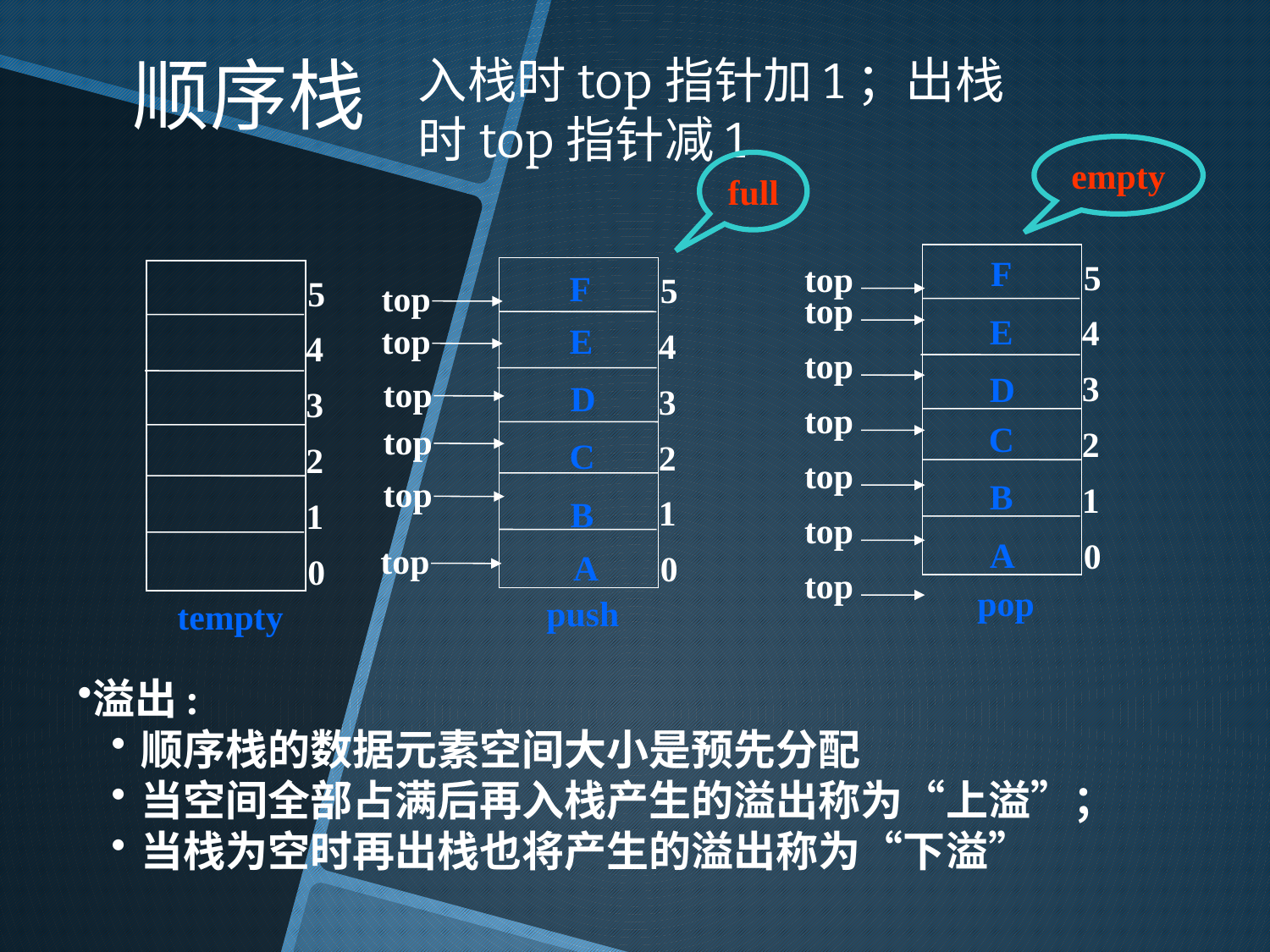

# 顺序栈
入栈时top指针加1；出栈时top指针减1

empty
full

5
4
3
2
1
0
F
top

5
4
3
2
1
0
F

5
4
3
2
1
0
top

top

E
E
top

top

D
top

D
top

C
top

C
top

top

B
B
top

A
top

A
top

pop
push
tempty
溢出:
顺序栈的数据元素空间大小是预先分配
当空间全部占满后再入栈产生的溢出称为“上溢”；
当栈为空时再出栈也将产生的溢出称为“下溢”